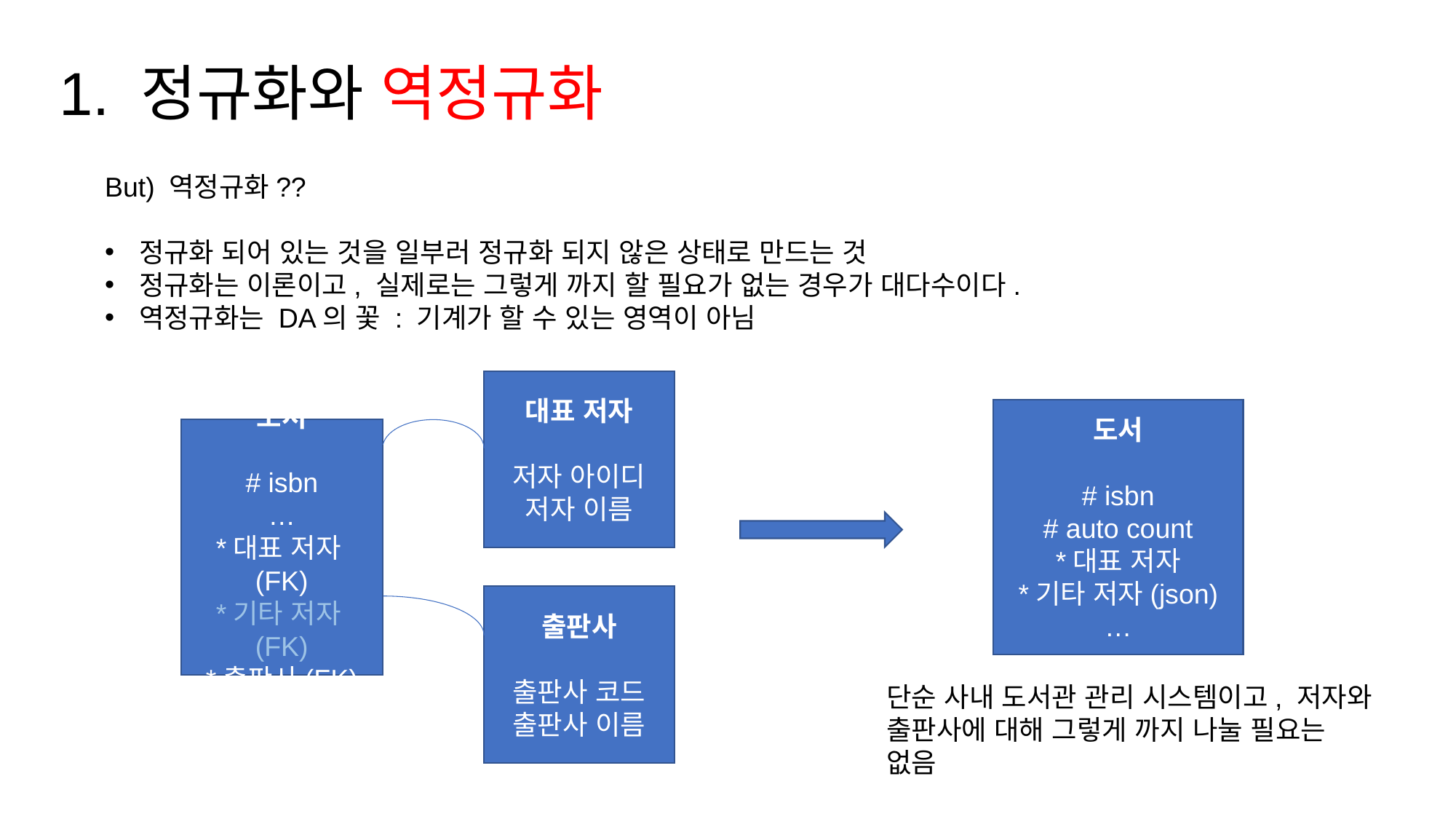

1. 정규화와 역정규화
But) 역정규화??

정규화 되어 있는 것을 일부러 정규화 되지 않은 상태로 만드는 것
정규화는 이론이고, 실제로는 그렇게 까지 할 필요가 없는 경우가 대다수이다.
역정규화는 DA의 꽃 : 기계가 할 수 있는 영역이 아님
대표 저자

저자 아이디
저자 이름
도서

# isbn
…
*대표 저자(FK)
*기타 저자(FK)
*출판사(FK)

출판사

출판사 코드
출판사 이름

도서

# isbn
# auto count
*대표 저자
*기타 저자(json)
…

단순 사내 도서관 관리 시스템이고, 저자와 출판사에 대해 그렇게 까지 나눌 필요는 없음